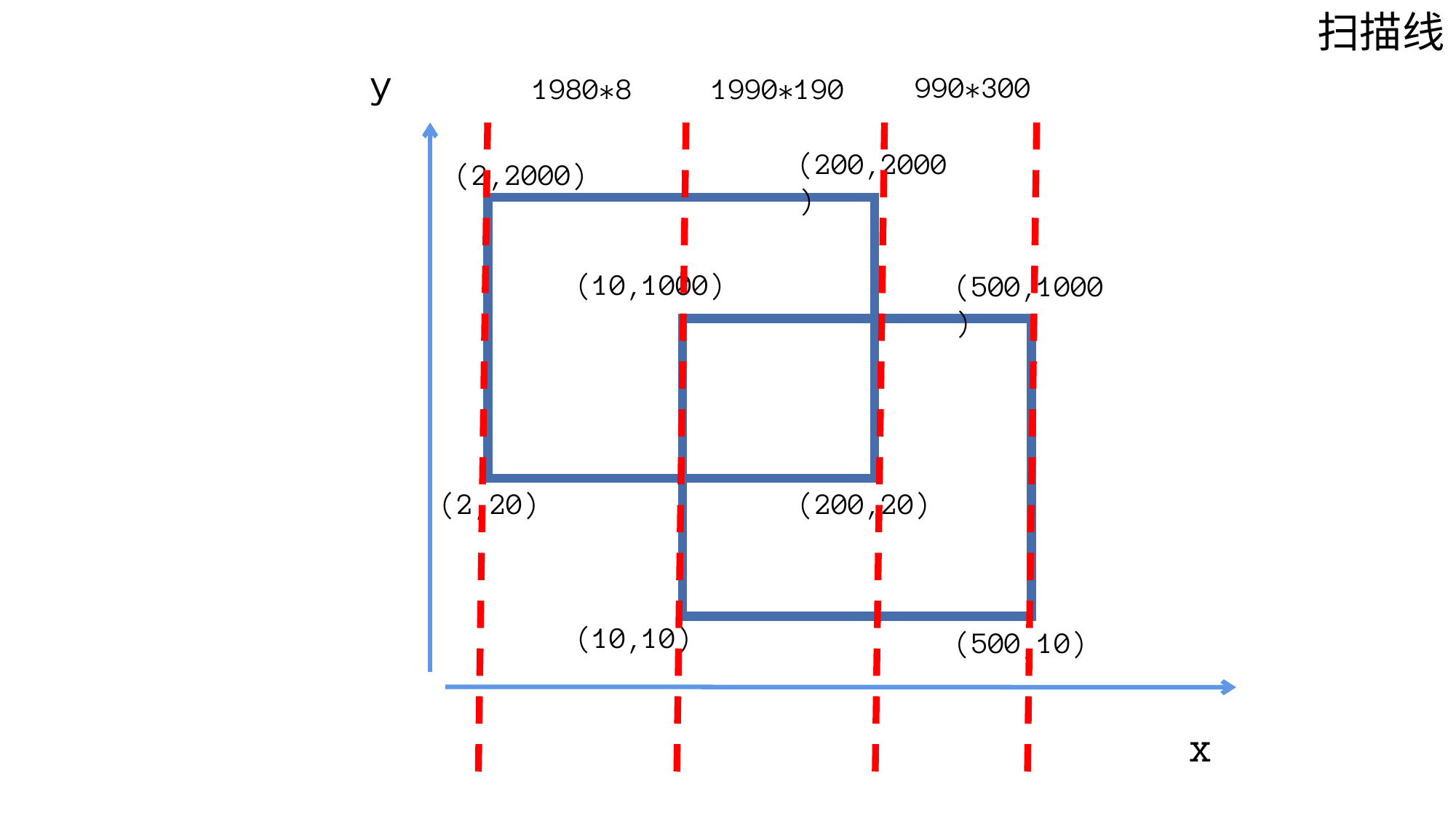

扫描线
y
990*300
1980*8
1990*190
(200,2000)
(2,2000)

(10,1000)
(500,1000)

(2,20)
(200,20)
(10,10)
(500,10)
x